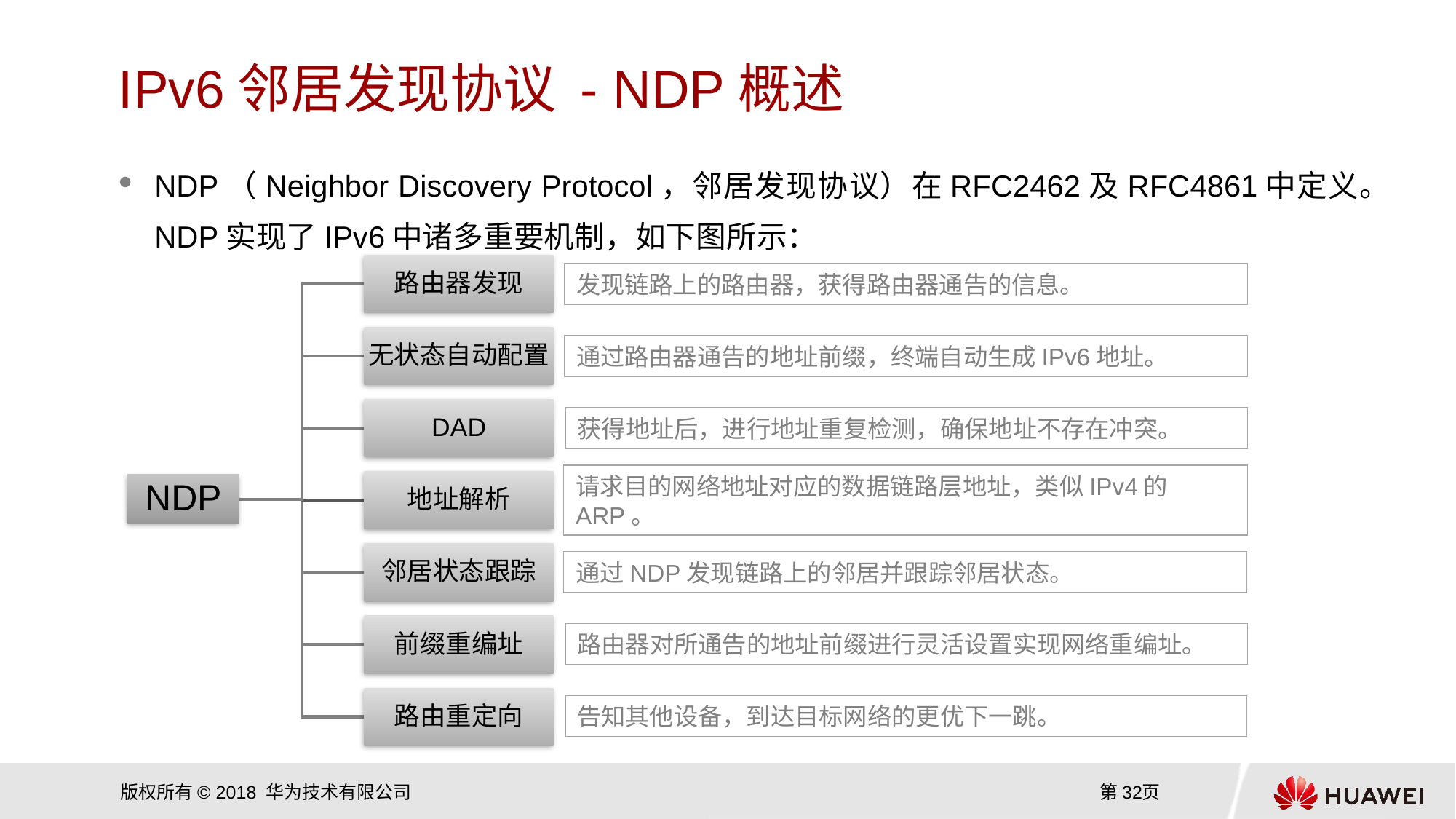

# IPv6邻居发现协议 - NDP概述
NDP（Neighbor Discovery Protocol，邻居发现协议）在RFC2462及RFC4861中定义。NDP实现了IPv6中诸多重要机制，如下图所示：

NDP
路由器发现
无状态自动配置
DAD
地址解析
邻居状态跟踪
前缀重编址
路由重定向
发现链路上的路由器，获得路由器通告的信息。
通过路由器通告的地址前缀，终端自动生成IPv6地址。
获得地址后，进行地址重复检测，确保地址不存在冲突。
请求目的网络地址对应的数据链路层地址，类似IPv4的ARP。
通过NDP发现链路上的邻居并跟踪邻居状态。
路由器对所通告的地址前缀进行灵活设置实现网络重编址。
告知其他设备，到达目标网络的更优下一跳。